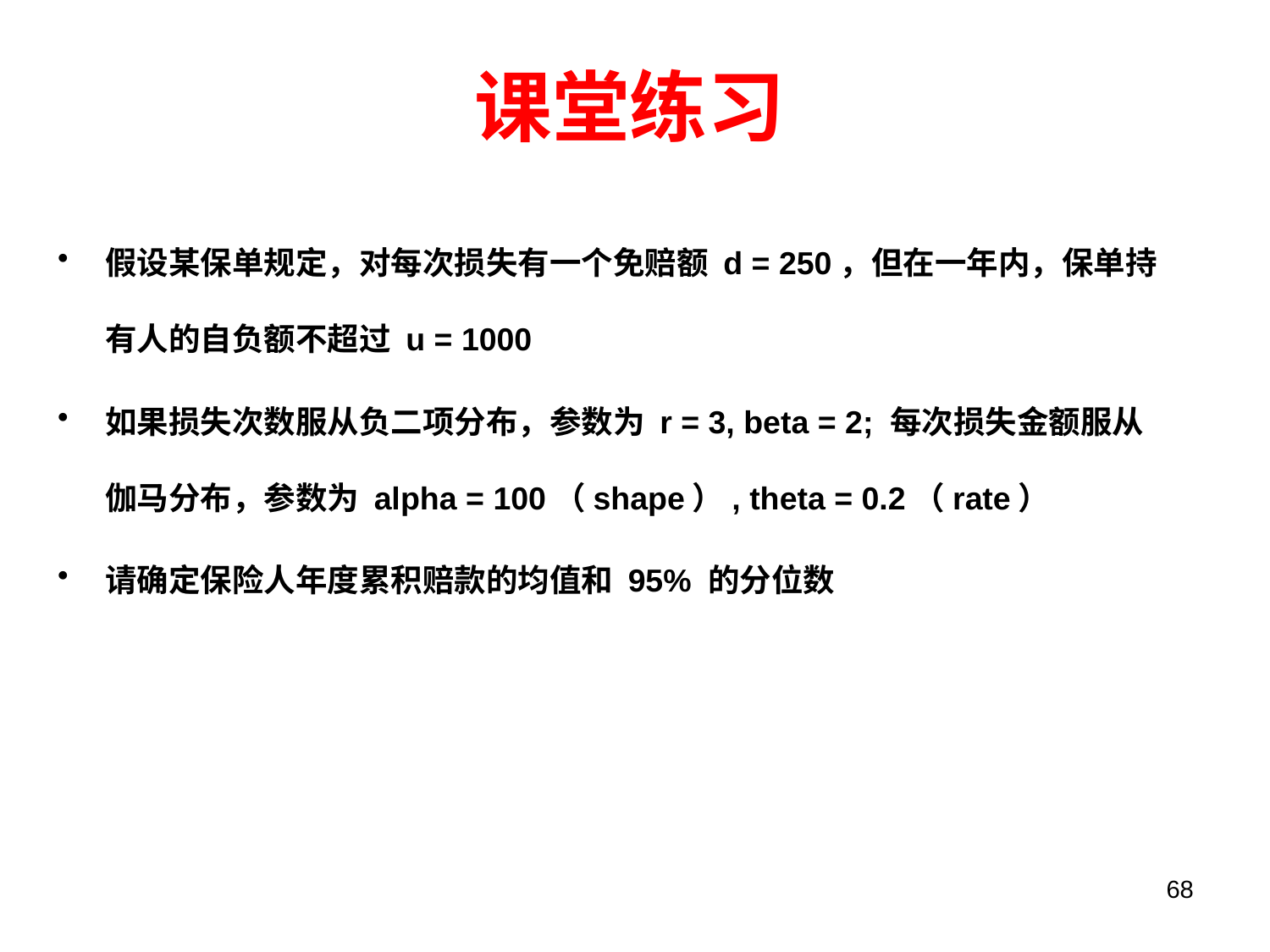

# 课堂练习
假设某保单规定，对每次损失有一个免赔额 d = 250，但在一年内，保单持有人的自负额不超过 u = 1000
如果损失次数服从负二项分布，参数为 r = 3, beta = 2; 每次损失金额服从伽马分布，参数为 alpha = 100（shape）, theta = 0.2（rate）
请确定保险人年度累积赔款的均值和 95% 的分位数
68